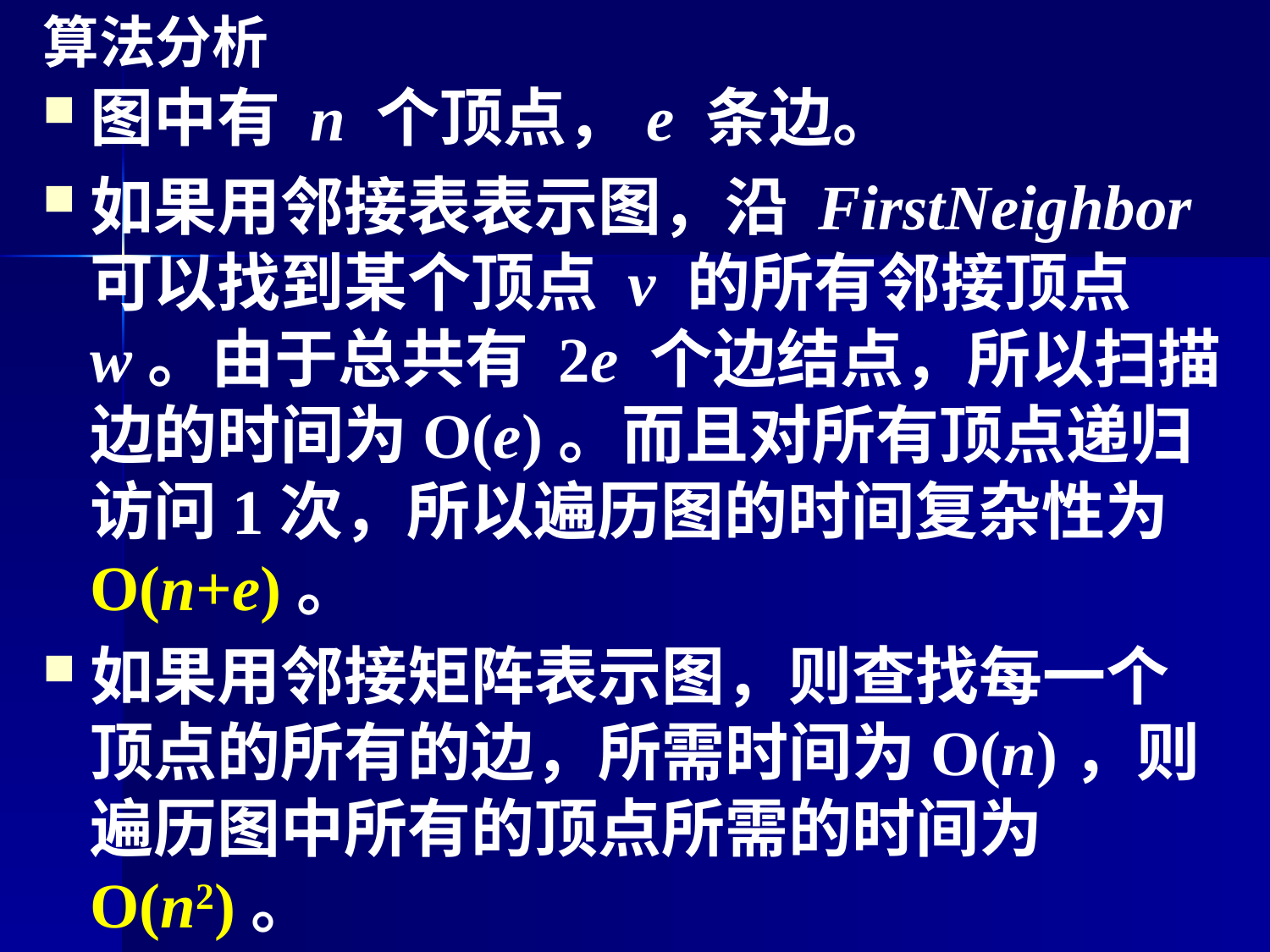

# 算法分析
图中有 n 个顶点，e 条边。
如果用邻接表表示图，沿 FirstNeighbor可以找到某个顶点 v 的所有邻接顶点 w。由于总共有 2e 个边结点，所以扫描边的时间为O(e)。而且对所有顶点递归访问1次，所以遍历图的时间复杂性为O(n+e)。
如果用邻接矩阵表示图，则查找每一个顶点的所有的边，所需时间为O(n)，则遍历图中所有的顶点所需的时间为O(n2)。